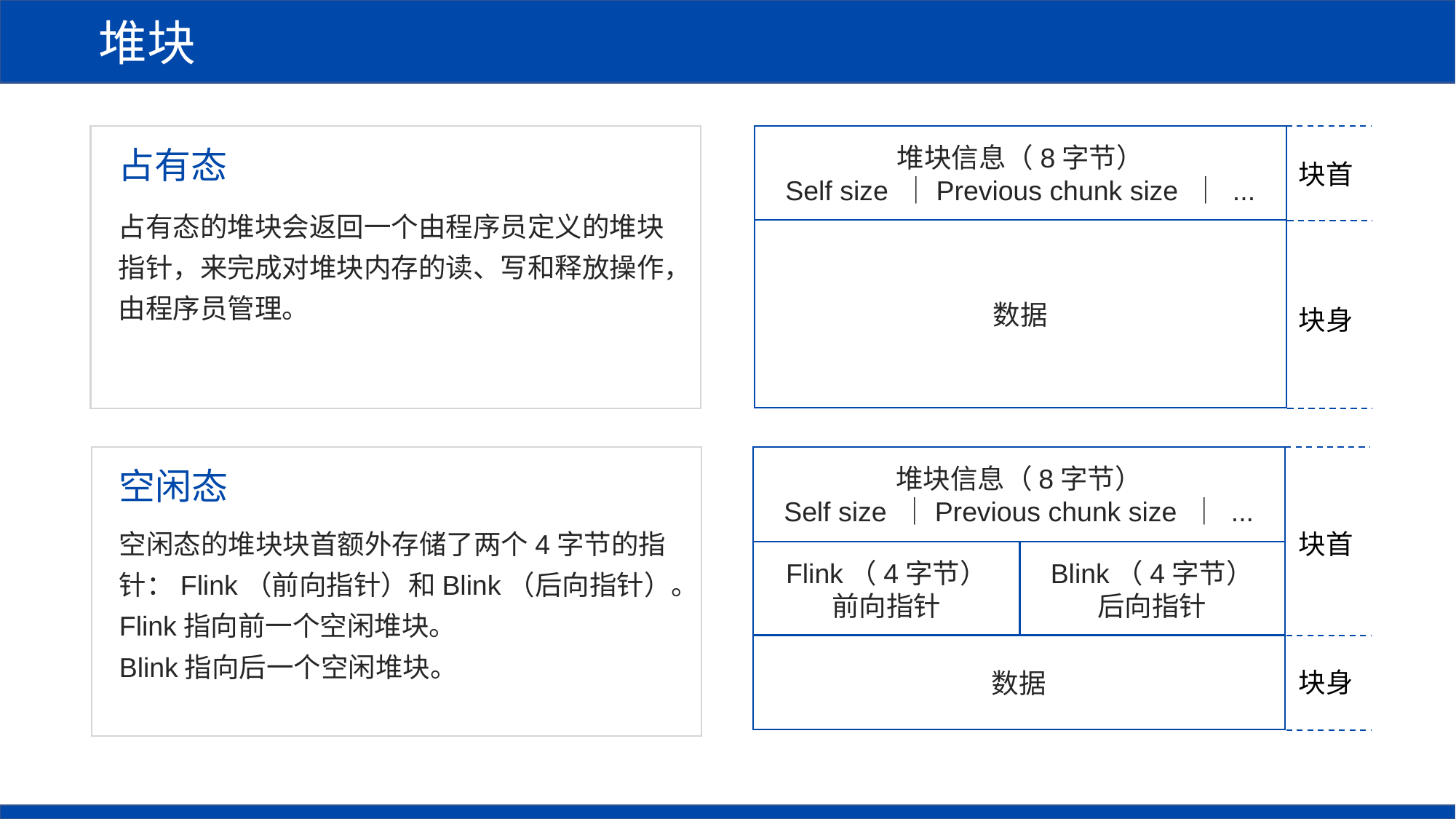

堆块

占有态
占有态的堆块会返回一个由程序员定义的堆块指针，来完成对堆块内存的读、写和释放操作，由程序员管理。
堆块信息（8字节）
Self size ｜Previous chunk size ｜ ...
块首
数据
块身

空闲态
空闲态的堆块块首额外存储了两个4字节的指针：Flink（前向指针）和Blink（后向指针）。
Flink指向前一个空闲堆块。
Blink指向后一个空闲堆块。
堆块信息（8字节）
Self size ｜Previous chunk size ｜ ...
块首
Blink（4字节）
后向指针
Flink（4字节）
前向指针
数据
块身